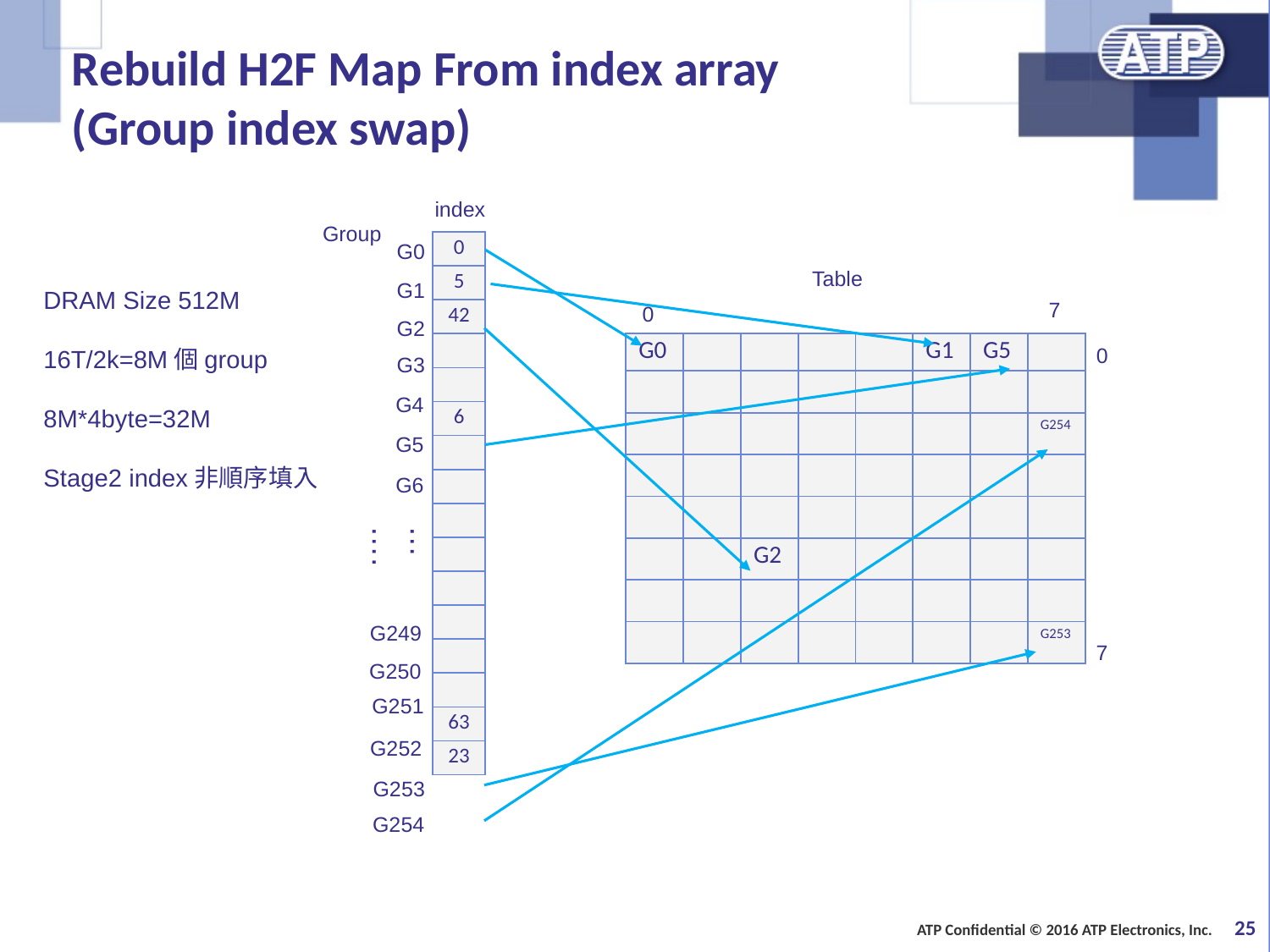

# Rebuild H2F Map From index array (Group index swap)
index
Group
G0
| 0 |
| --- |
| 5 |
| 42 |
|  |
|  |
| 6 |
|  |
|  |
|  |
|  |
|  |
|  |
|  |
|  |
| 63 |
| 23 |
Table
G1
DRAM Size 512M

16T/2k=8M個group

8M*4byte=32M

Stage2 index非順序填入

7
0
G2
| G0 |  |  |  |  | G1 | G5 |  |
| --- | --- | --- | --- | --- | --- | --- | --- |
|  |  |  |  |  |  |  |  |
|  |  |  |  |  |  |  | G254 |
|  |  |  |  |  |  |  |  |
|  |  |  |  |  |  |  |  |
|  |  | G2 |  |  |  |  |  |
|  |  |  |  |  |  |  |  |
|  |  |  |  |  |  |  | G253 |
0
G3
G4
G5
G6
…….
G249
7
G250
G251
G252
G253
G254